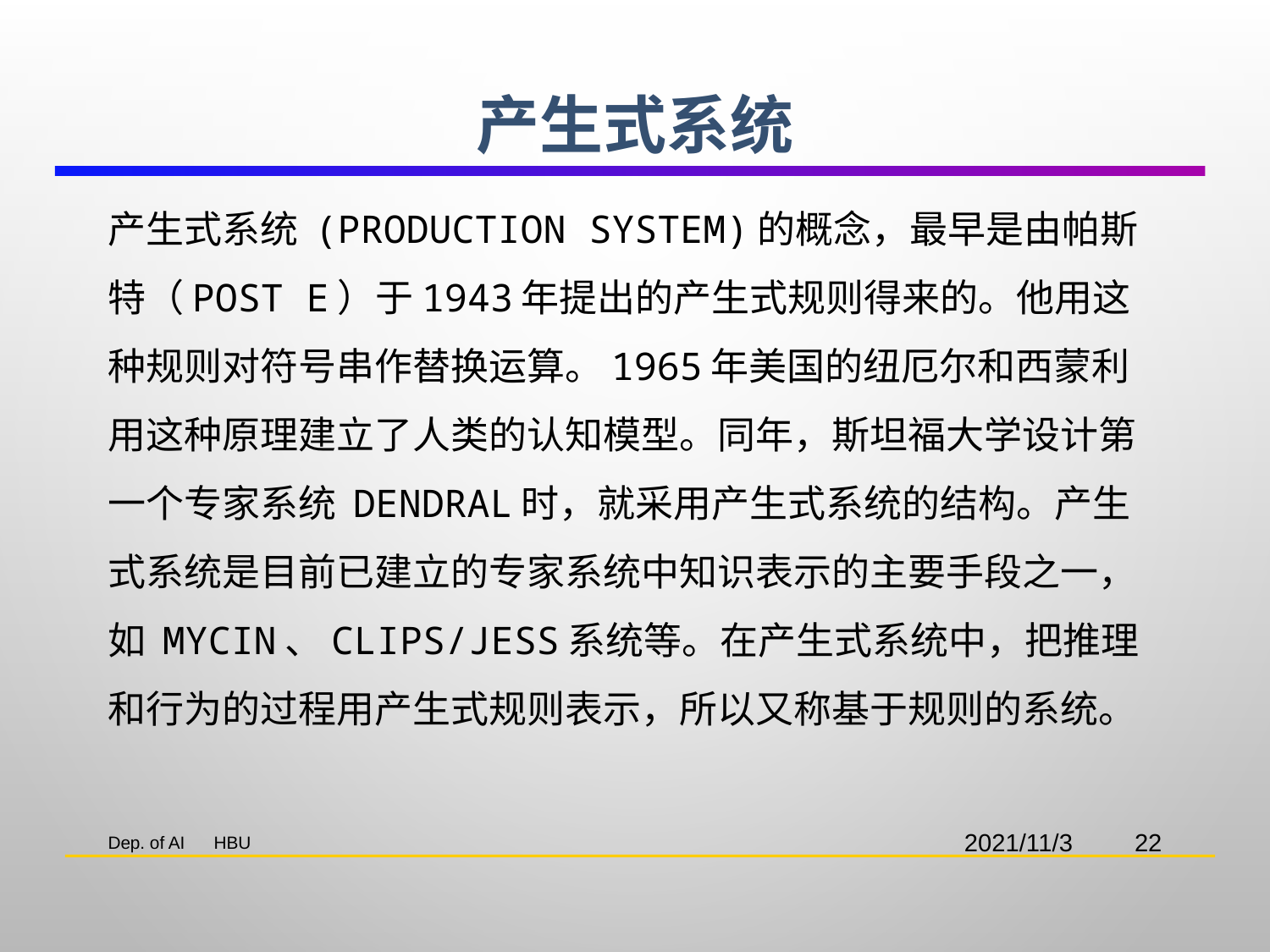

# 产生式系统
产生式系统 (production system)的概念，最早是由帕斯特（Post E）于1943年提出的产生式规则得来的。他用这种规则对符号串作替换运算。1965年美国的纽厄尔和西蒙利用这种原理建立了人类的认知模型。同年，斯坦福大学设计第一个专家系统 DENDRAL时，就采用产生式系统的结构。产生式系统是目前已建立的专家系统中知识表示的主要手段之一，如 MYCIN、CLIPS/JESS系统等。在产生式系统中，把推理和行为的过程用产生式规则表示，所以又称基于规则的系统。
Dep. of AI      HBU
2021/11/3
22